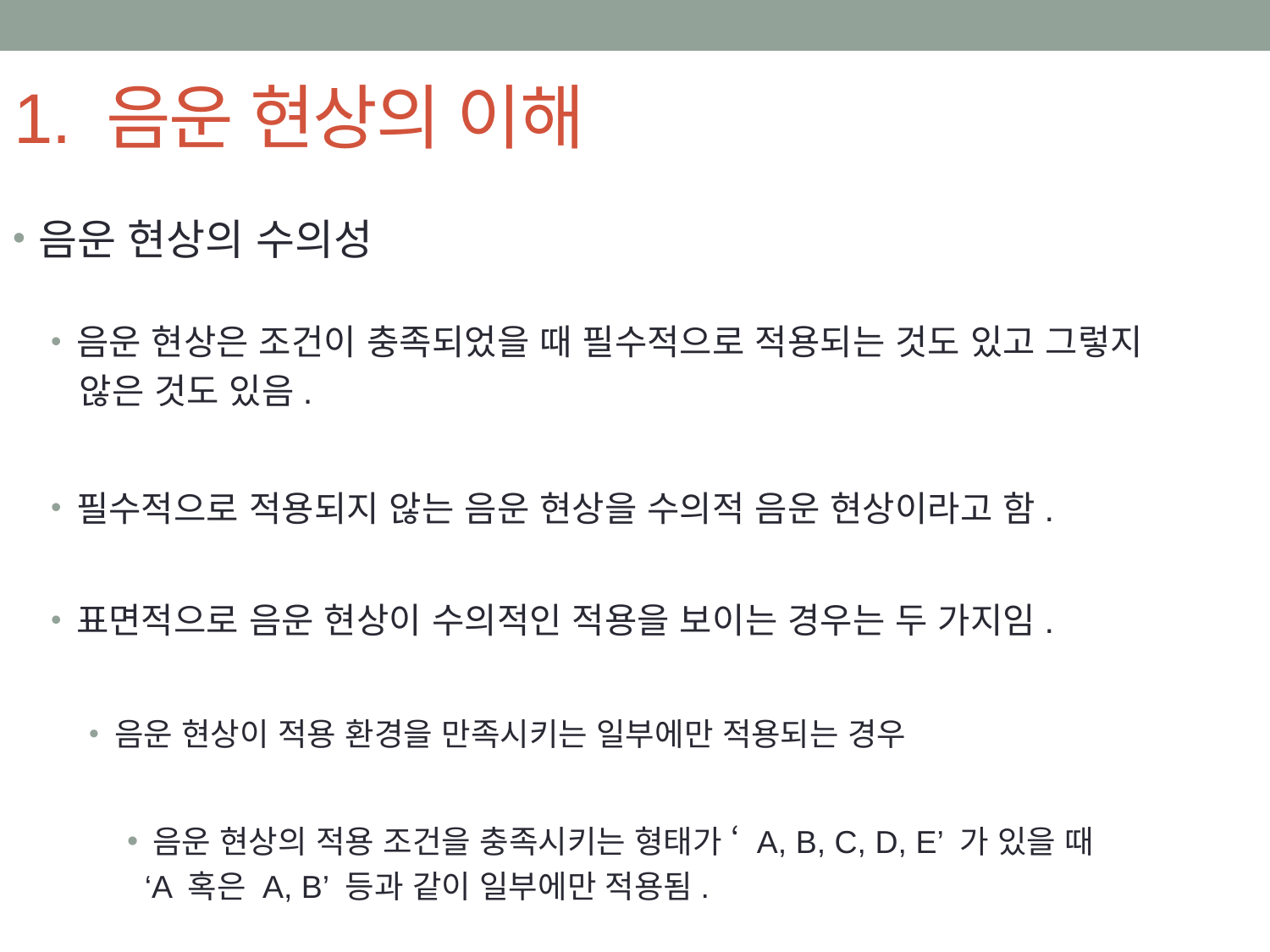

# 1. 음운 현상의 이해
음운 현상의 수의성

음운 현상은 조건이 충족되었을 때 필수적으로 적용되는 것도 있고 그렇지
  않은 것도 있음.

필수적으로 적용되지 않는 음운 현상을 수의적 음운 현상이라고 함.

표면적으로 음운 현상이 수의적인 적용을 보이는 경우는 두 가지임.

음운 현상이 적용 환경을 만족시키는 일부에만 적용되는 경우

음운 현상의 적용 조건을 충족시키는 형태가 ‘ A, B, C, D, E’ 가 있을 때
  ‘A 혹은 A, B’ 등과 같이 일부에만 적용됨.